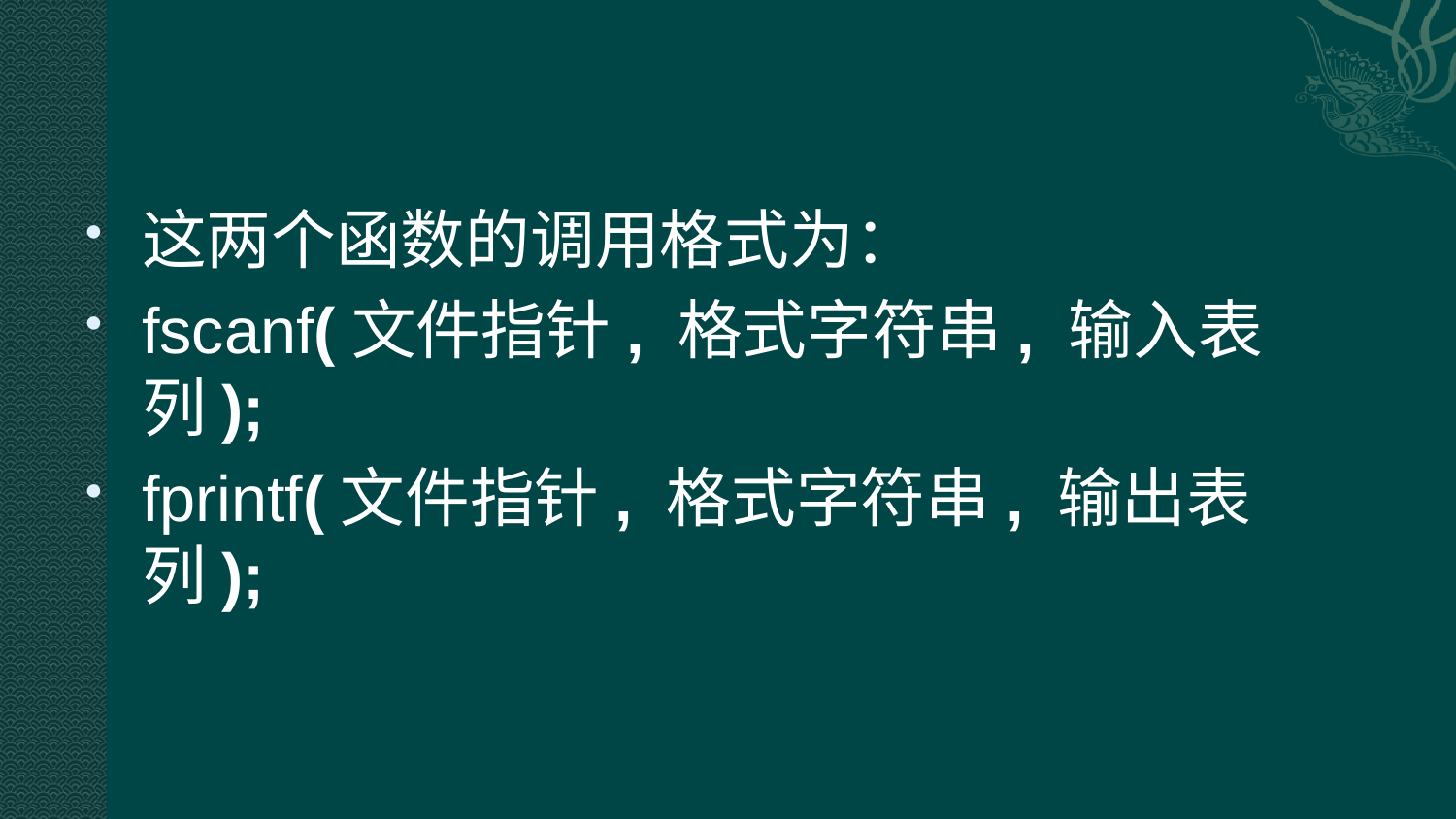

#
这两个函数的调用格式为：
fscanf(文件指针, 格式字符串, 输入表列);
fprintf(文件指针, 格式字符串, 输出表列);